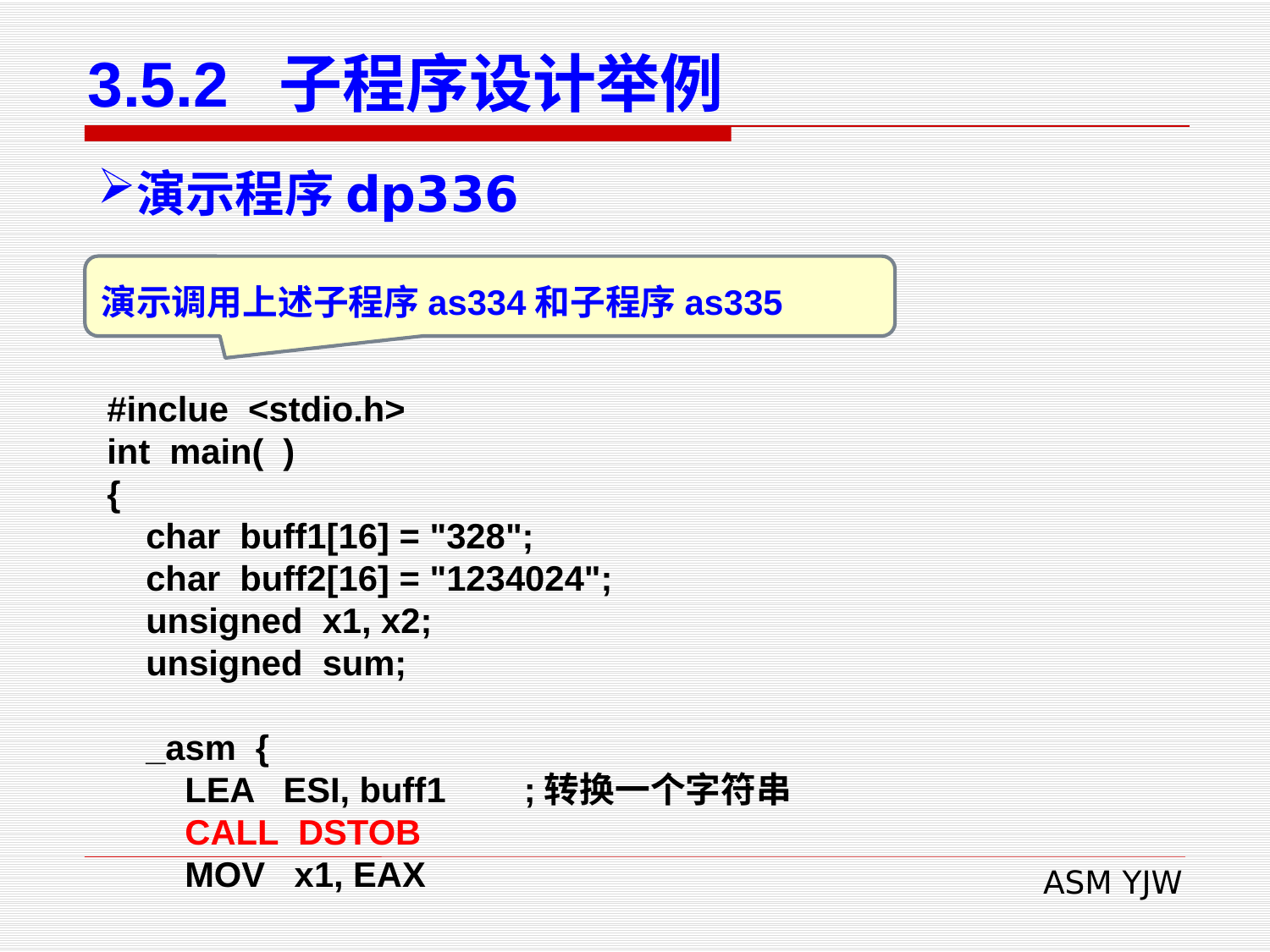

# 3.5.2  子程序设计举例
演示程序dp336
演示调用上述子程序as334和子程序as335
#inclue  <stdio.h>
int  main(  )
{
    char  buff1[16] = "328";
    char  buff2[16] = "1234024";
    unsigned  x1, x2;
    unsigned  sum;

    _asm  {
        LEA   ESI, buff1        ;转换一个字符串
        CALL  DSTOB
        MOV   x1, EAX